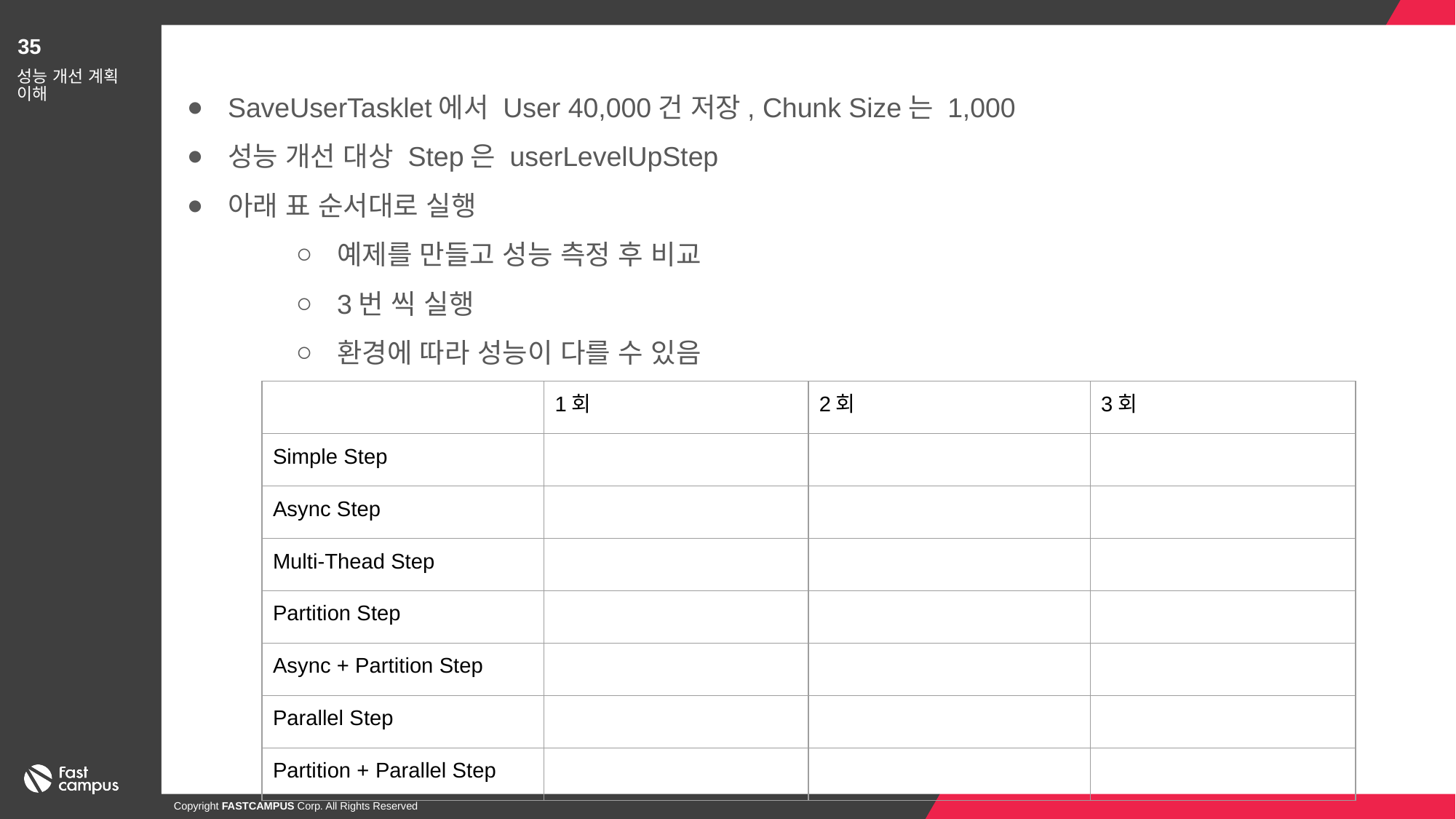

35
SaveUserTasklet에서 User 40,000건 저장, Chunk Size는 1,000
성능 개선 대상 Step은 userLevelUpStep
아래 표 순서대로 실행
예제를 만들고 성능 측정 후 비교
3번 씩 실행
환경에 따라 성능이 다를 수 있음
성능 개선 계획 이해
|  | 1회 | 2회 | 3회 |
| --- | --- | --- | --- |
| Simple Step |  |  |  |
| Async Step |  |  |  |
| Multi-Thead Step |  |  |  |
| Partition Step |  |  |  |
| Async + Partition Step |  |  |  |
| Parallel Step |  |  |  |
| Partition + Parallel Step |  |  |  |